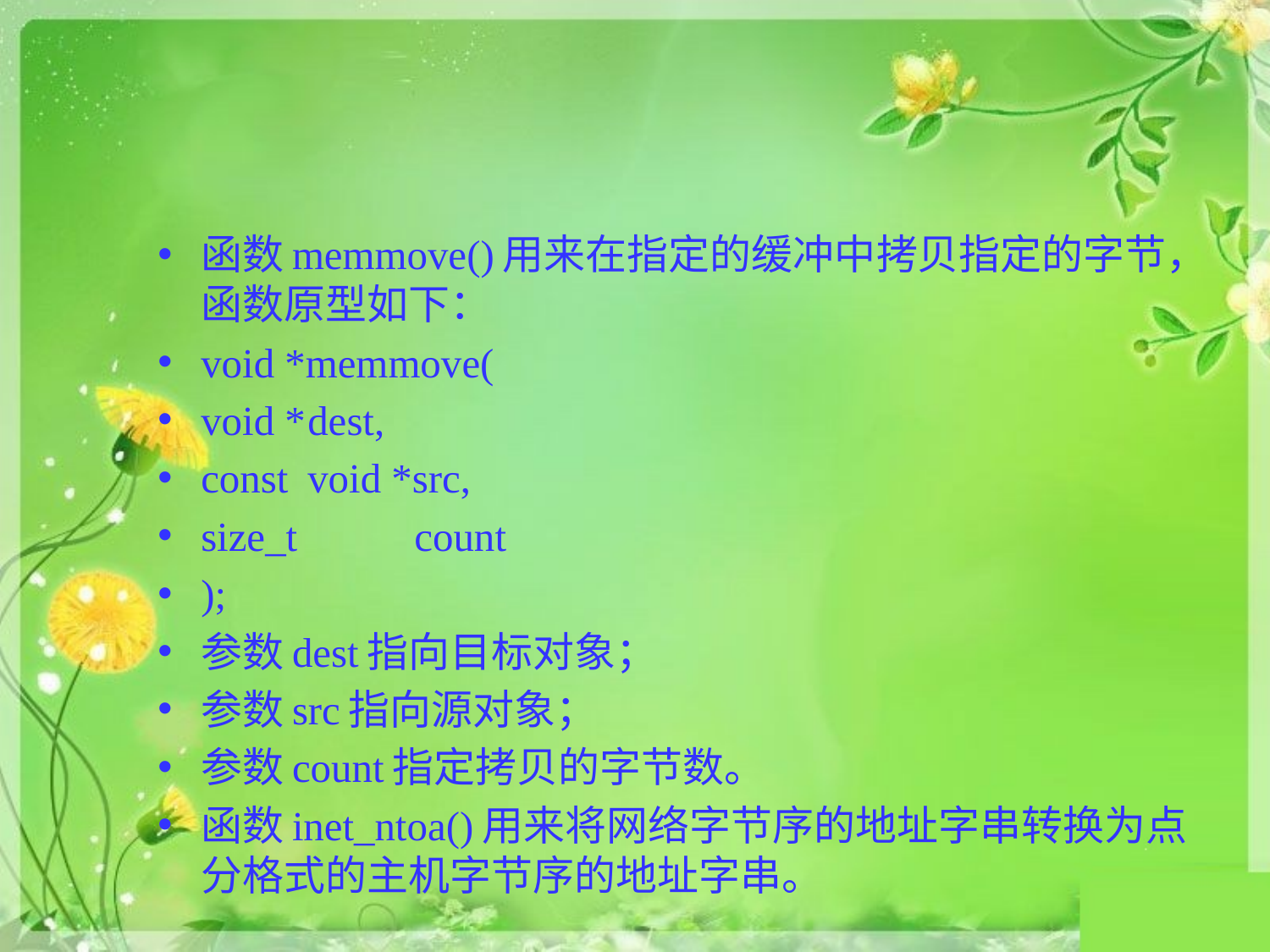

#
函数memmove()用来在指定的缓冲中拷贝指定的字节，函数原型如下：
void *memmove(
void *	dest,
const 	void *src,
size_t 	count
);
参数dest指向目标对象；
参数src指向源对象；
参数count指定拷贝的字节数。
函数inet_ntoa()用来将网络字节序的地址字串转换为点分格式的主机字节序的地址字串。